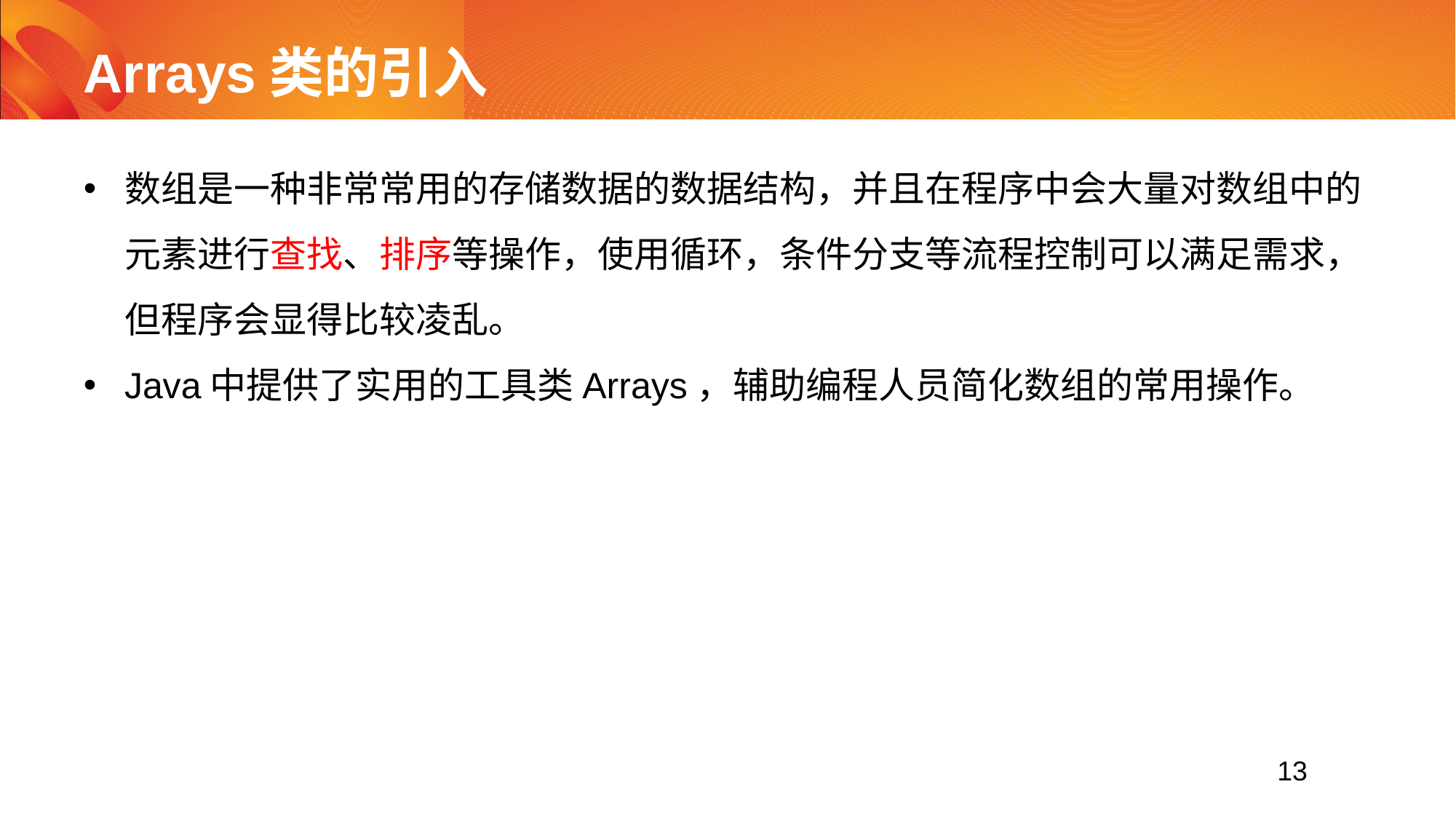

# Arrays类的引入
数组是一种非常常用的存储数据的数据结构，并且在程序中会大量对数组中的元素进行查找、排序等操作，使用循环，条件分支等流程控制可以满足需求，但程序会显得比较凌乱。
Java中提供了实用的工具类Arrays，辅助编程人员简化数组的常用操作。